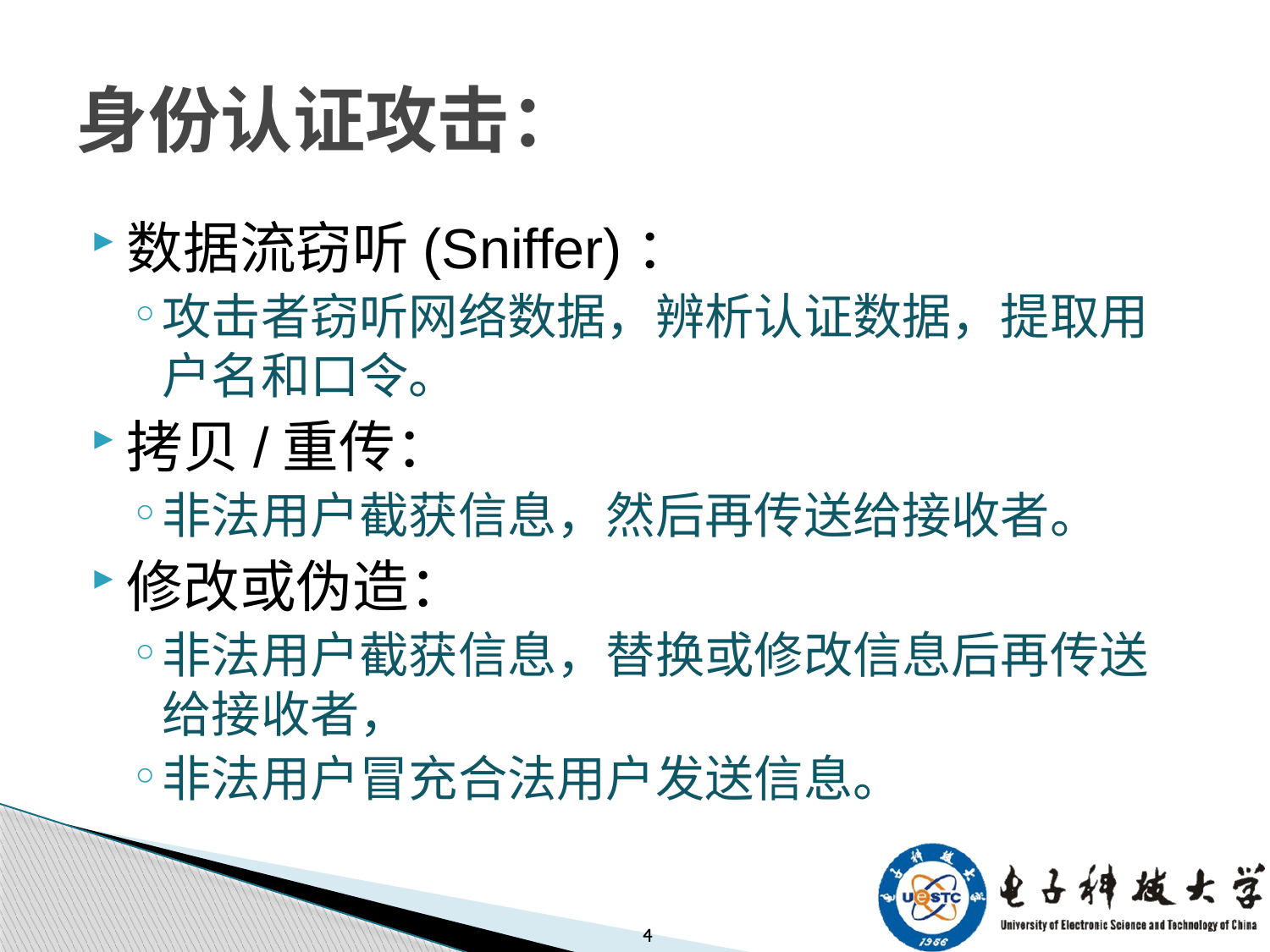

# 身份认证攻击：

数据流窃听(Sniffer)：
攻击者窃听网络数据，辨析认证数据，提取用户名和口令。
拷贝/重传：
非法用户截获信息，然后再传送给接收者。
修改或伪造：
非法用户截获信息，替换或修改信息后再传送给接收者，
非法用户冒充合法用户发送信息。
4